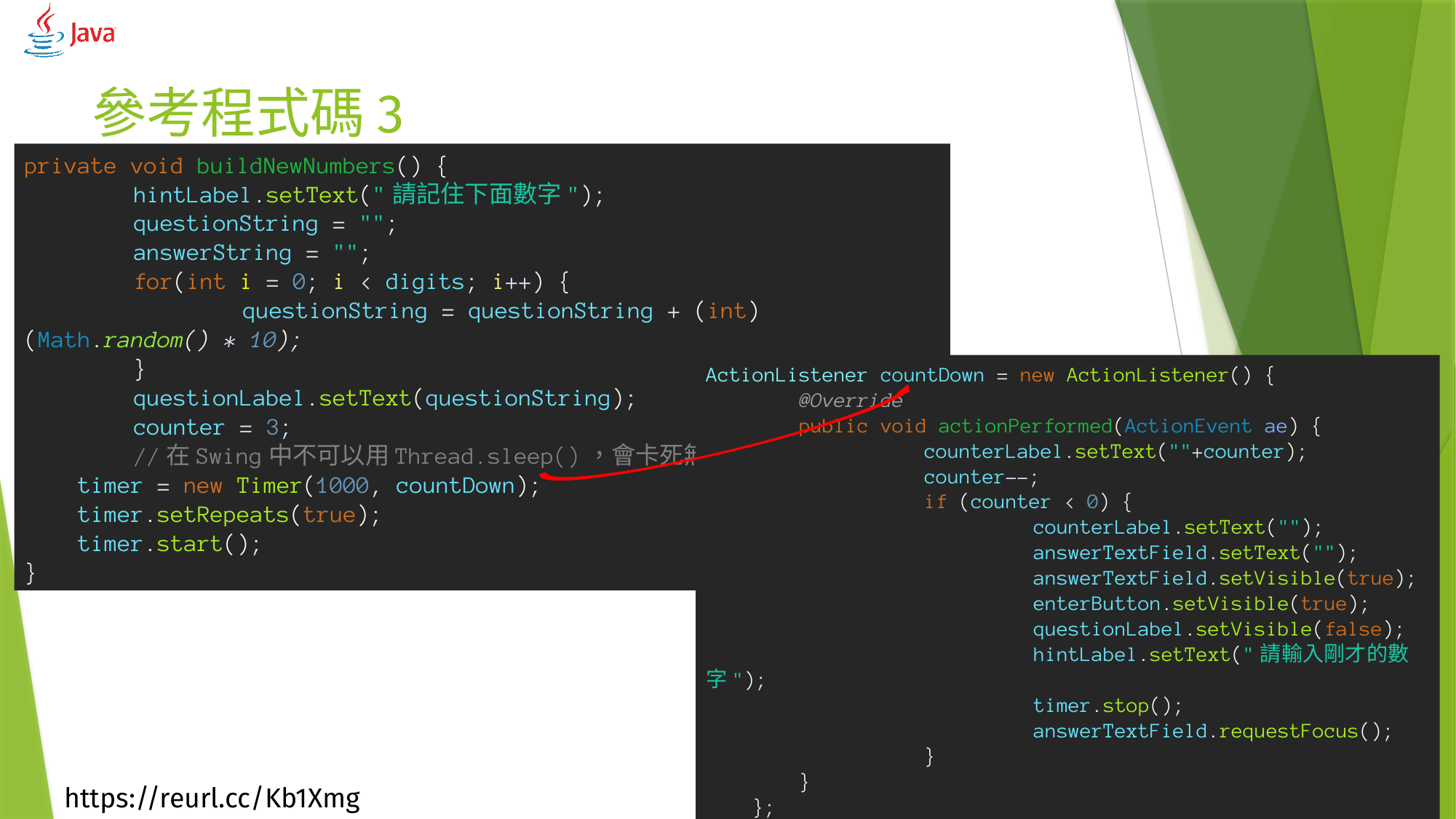

# 參考程式碼3
private void buildNewNumbers() {
	hintLabel.setText("請記住下面數字");
	questionString = "";
	answerString = "";
	for(int i = 0; i < digits; i++) {
		questionString = questionString + (int)(Math.random() * 10);
	}
	questionLabel.setText(questionString);
	counter = 3;
	//在Swing中不可以用Thread.sleep()，會卡死無反應！
    timer = new Timer(1000, countDown);
    timer.setRepeats(true);
    timer.start();
}

ActionListener countDown = new ActionListener() {
        @Override
        public void actionPerformed(ActionEvent ae) {
        		counterLabel.setText(""+counter);
        		counter--;
        		if (counter < 0) {
        			counterLabel.setText("");
        			answerTextField.setText("");
        			answerTextField.setVisible(true);
        			enterButton.setVisible(true);
        			questionLabel.setVisible(false);
        			hintLabel.setText("請輸入剛才的數字");
        			timer.stop();
        			answerTextField.requestFocus();
        		}
        }
    };